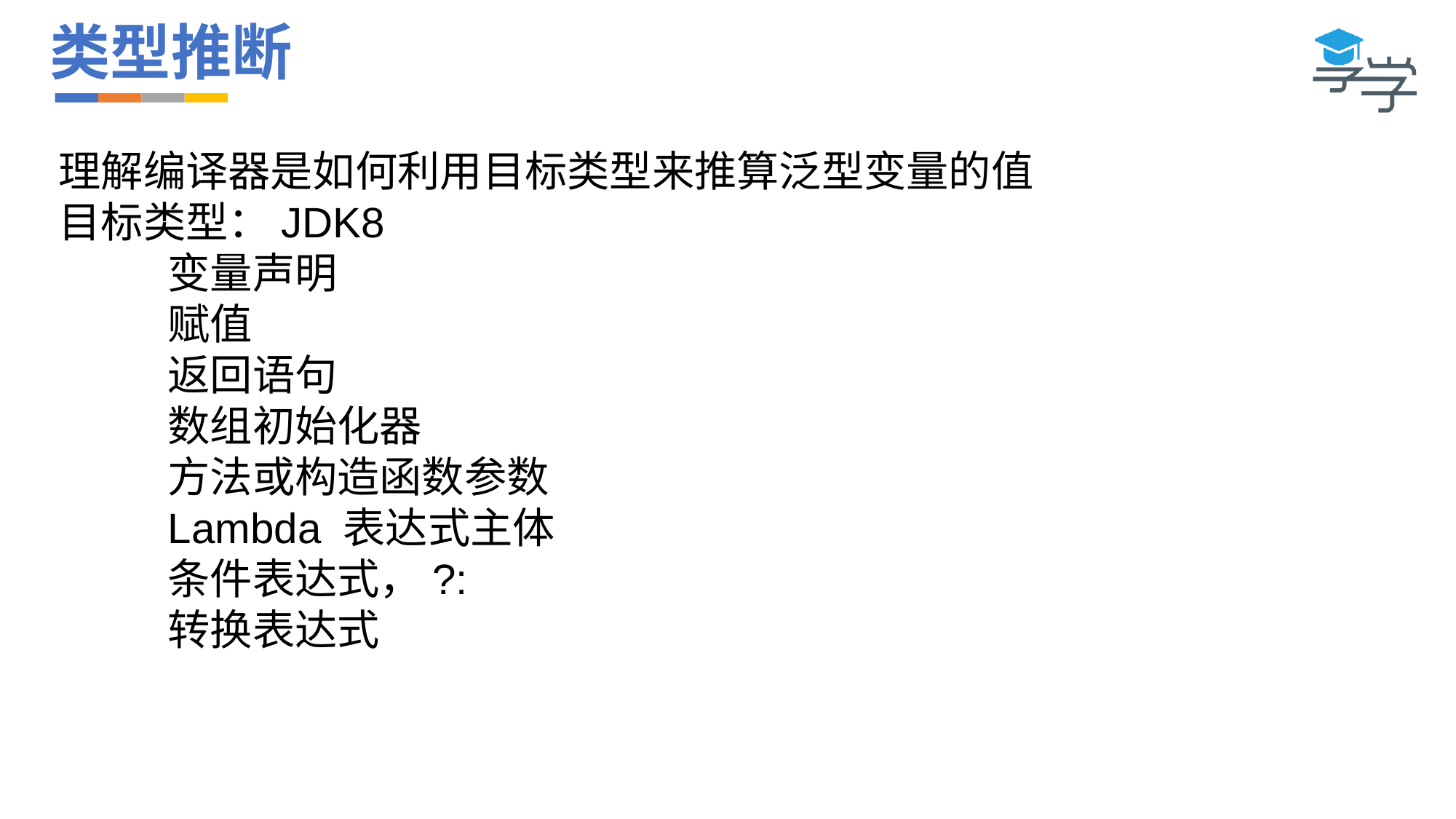

# 类型推断
理解编译器是如何利用目标类型来推算泛型变量的值
目标类型：JDK8
	变量声明
	赋值
	返回语句
	数组初始化器
	方法或构造函数参数
	Lambda 表达式主体
	条件表达式，?:
	转换表达式